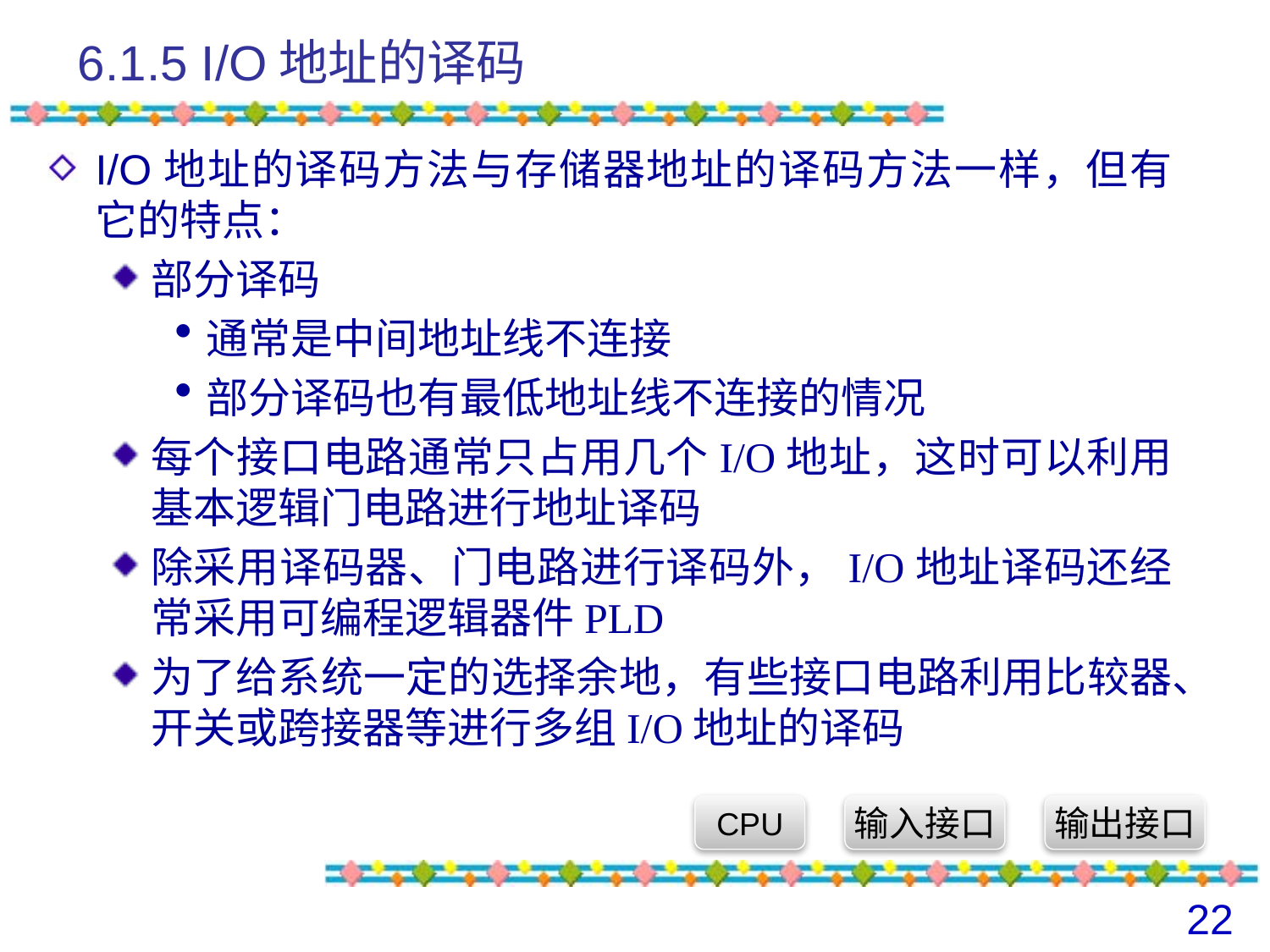

# 6.1.5 I/O地址的译码
I/O地址的译码方法与存储器地址的译码方法一样，但有它的特点：
部分译码
通常是中间地址线不连接
部分译码也有最低地址线不连接的情况
每个接口电路通常只占用几个I/O地址，这时可以利用基本逻辑门电路进行地址译码
除采用译码器、门电路进行译码外，I/O地址译码还经常采用可编程逻辑器件PLD
为了给系统一定的选择余地，有些接口电路利用比较器、开关或跨接器等进行多组I/O地址的译码
CPU
输入接口
输出接口